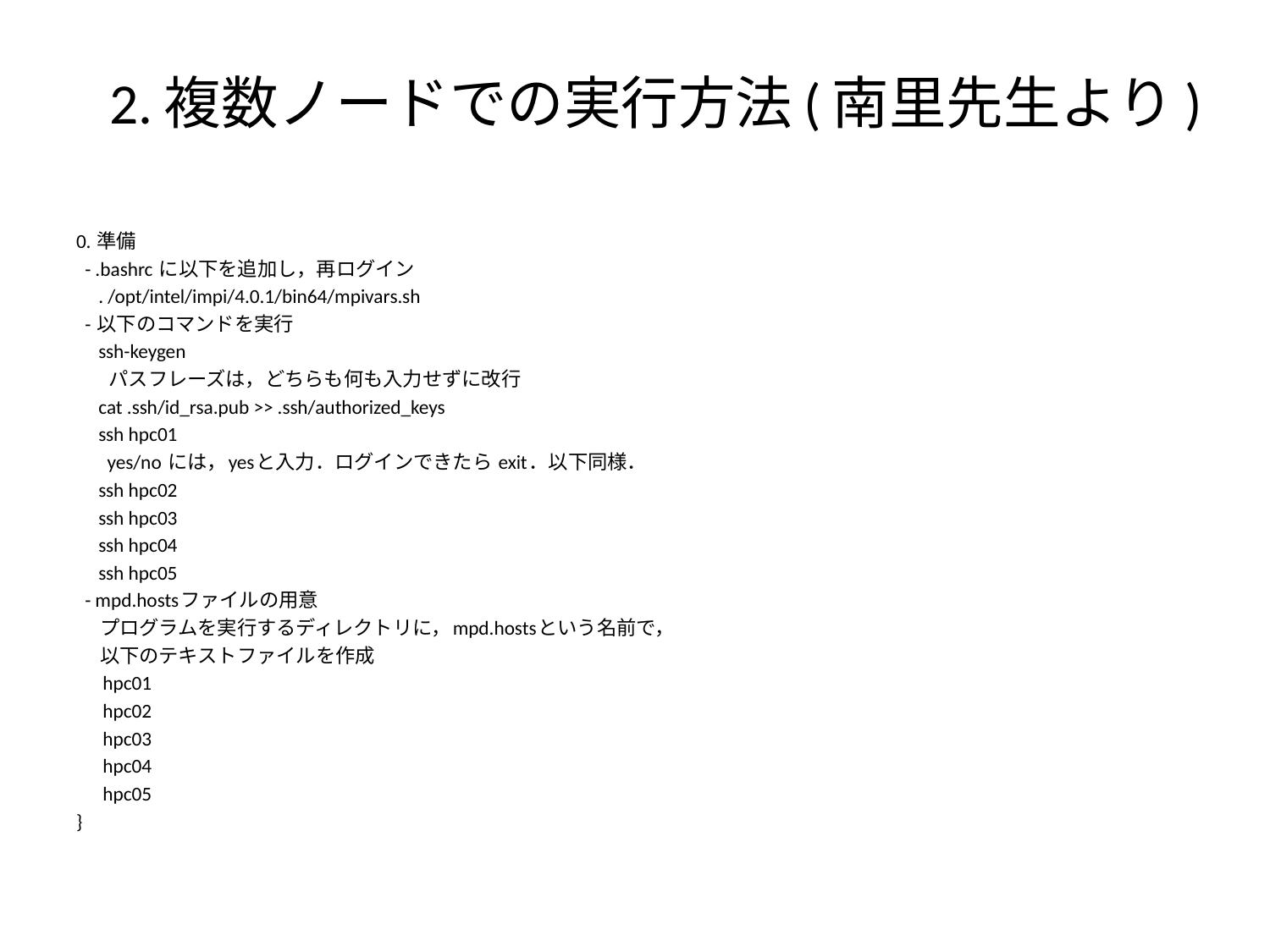

2.複数ノードでの実行方法(南里先生より)
0. 準備
  - .bashrc に以下を追加し，再ログイン
     . /opt/intel/impi/4.0.1/bin64/mpivars.sh
  - 以下のコマンドを実行
     ssh-keygen
       パスフレーズは，どちらも何も入力せずに改行
     cat .ssh/id_rsa.pub >> .ssh/authorized_keys
     ssh hpc01
       yes/no には，yesと入力．ログインできたら exit．以下同様．
     ssh hpc02
     ssh hpc03
     ssh hpc04
     ssh hpc05
  - mpd.hostsファイルの用意
     プログラムを実行するディレクトリに，mpd.hostsという名前で，
     以下のテキストファイルを作成
      hpc01
      hpc02
      hpc03
      hpc04
      hpc05
}